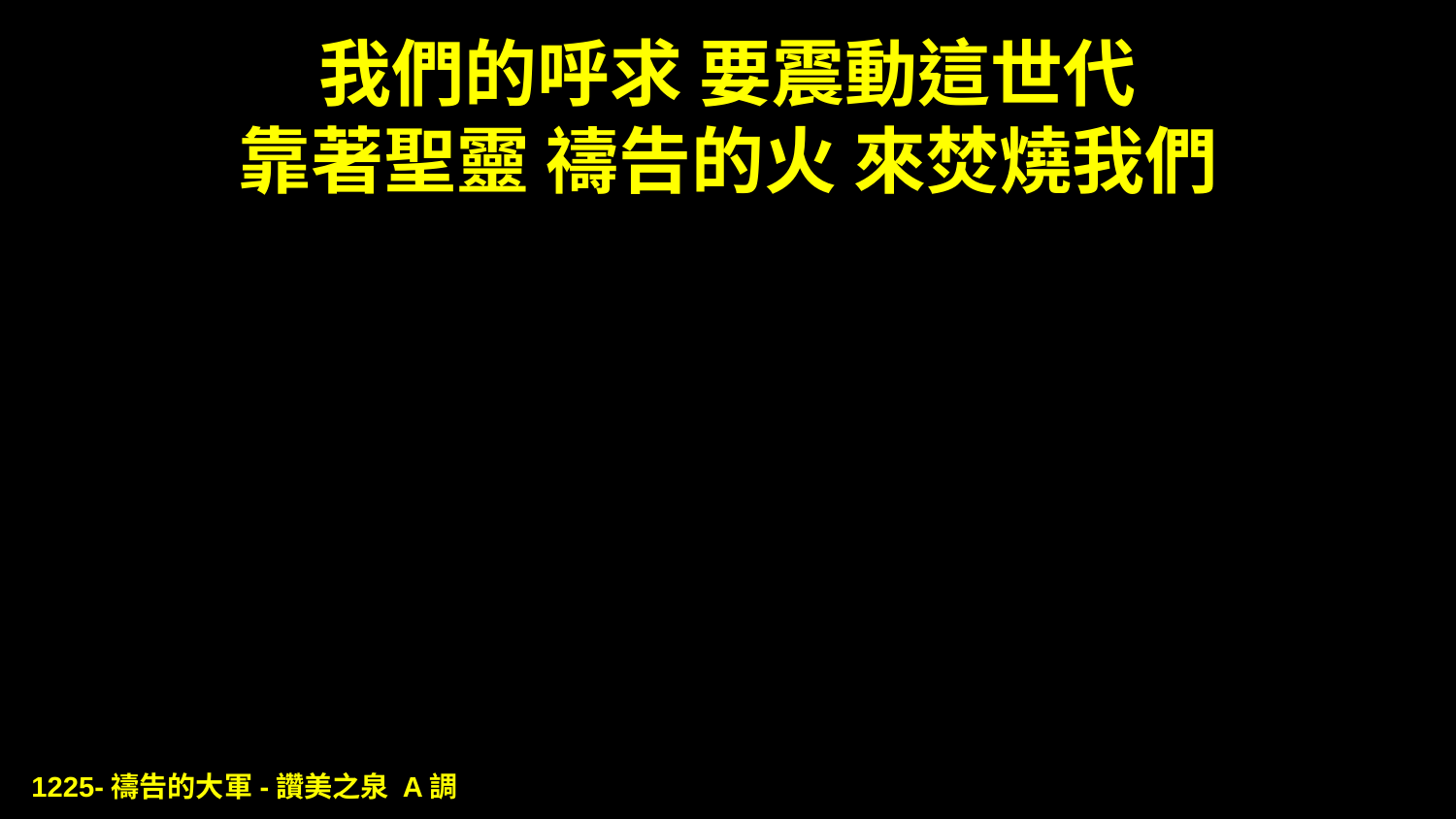

# 我們的呼求 要震動這世代 靠著聖靈 禱告的火 來焚燒我們
1225-禱告的大軍-讚美之泉 A調